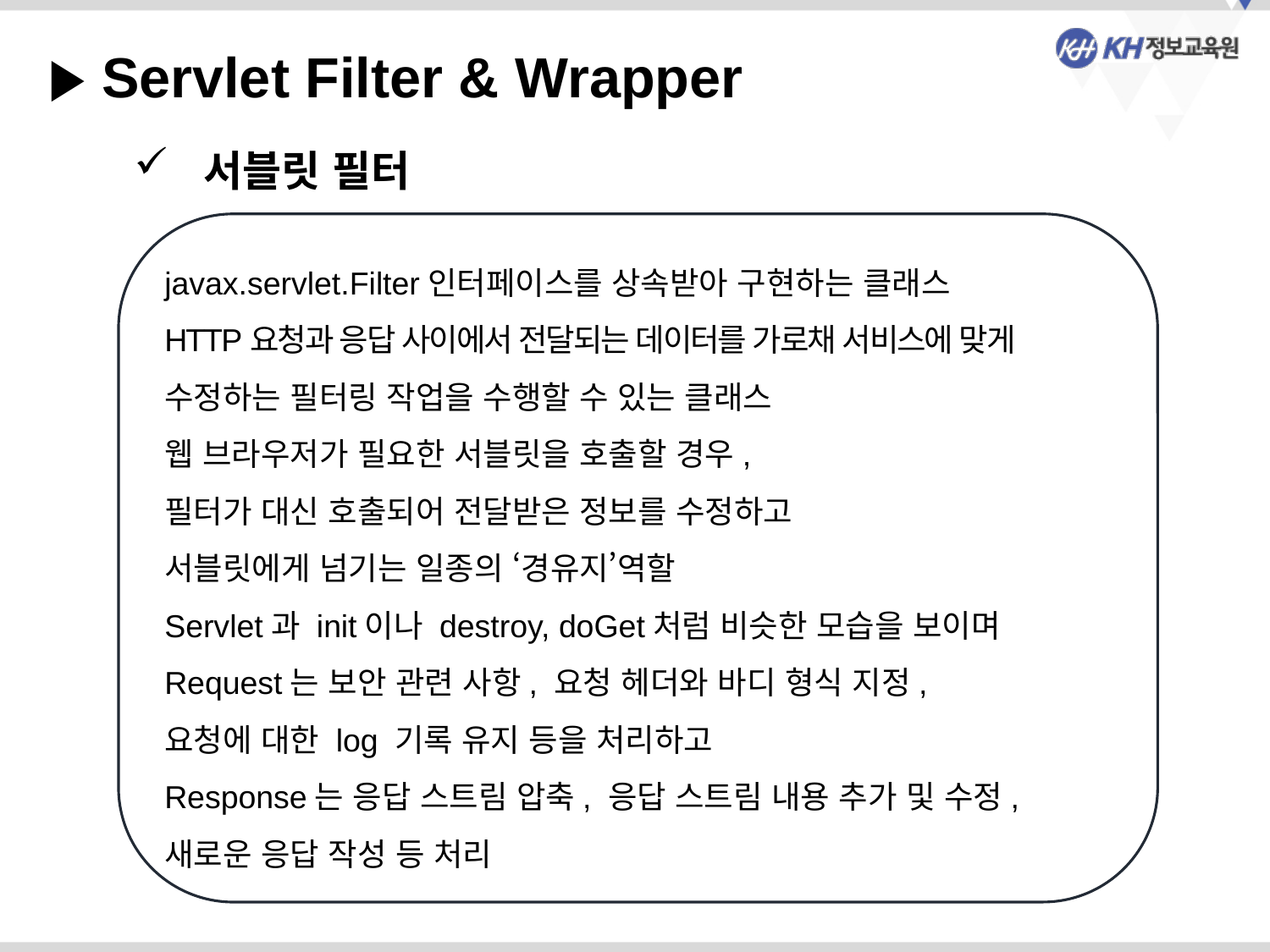

▶ Servlet Filter & Wrapper
 서블릿 필터
javax.servlet.Filter인터페이스를 상속받아 구현하는 클래스
HTTP요청과 응답 사이에서 전달되는 데이터를 가로채 서비스에 맞게
수정하는 필터링 작업을 수행할 수 있는 클래스
웹 브라우저가 필요한 서블릿을 호출할 경우,
필터가 대신 호출되어 전달받은 정보를 수정하고
서블릿에게 넘기는 일종의 ‘경유지’역할
Servlet과 init이나 destroy, doGet처럼 비슷한 모습을 보이며
Request는 보안 관련 사항, 요청 헤더와 바디 형식 지정,
요청에 대한 log 기록 유지 등을 처리하고
Response는 응답 스트림 압축, 응답 스트림 내용 추가 및 수정,
새로운 응답 작성 등 처리